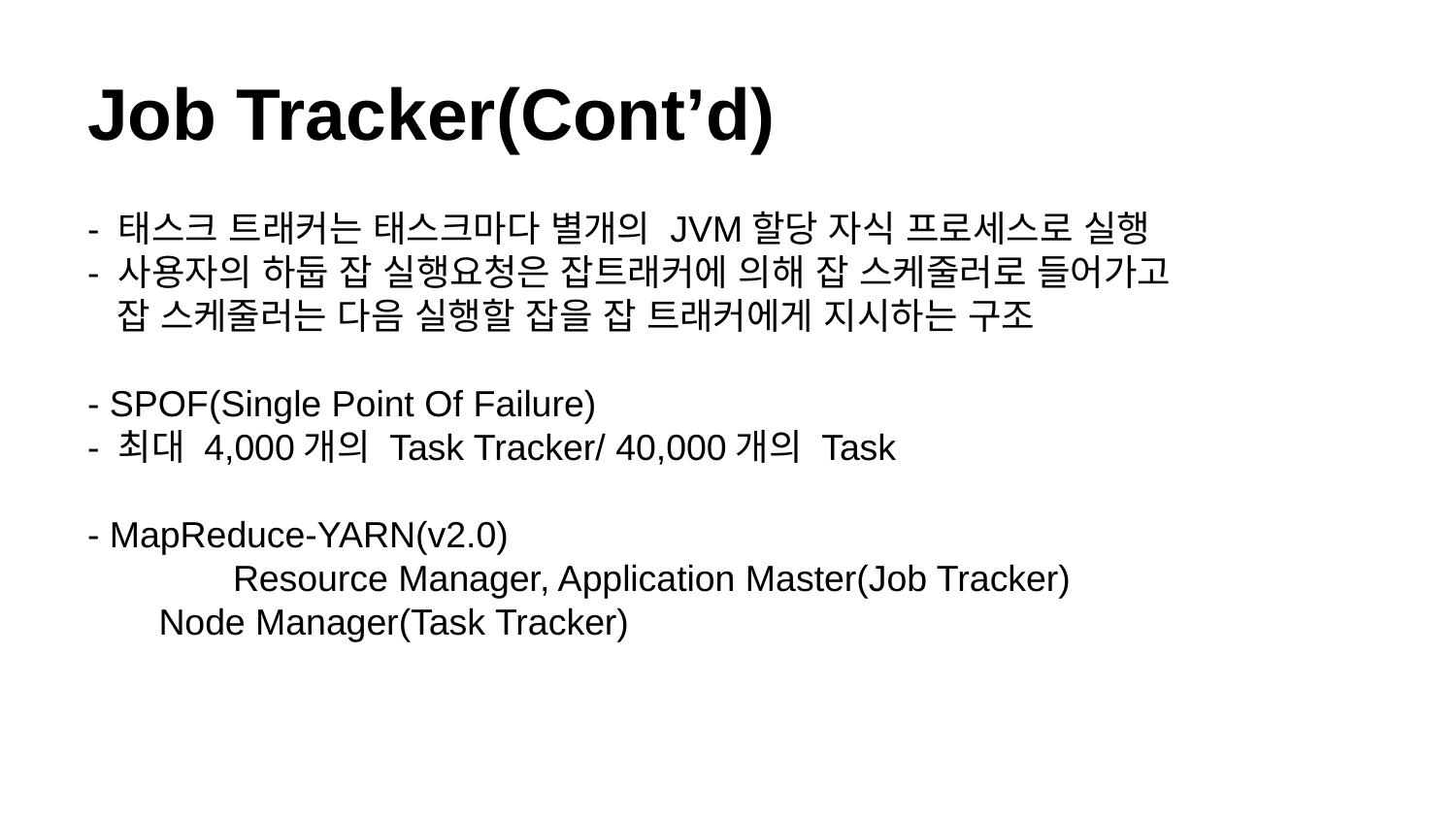

# Job Tracker(Cont’d)
- 태스크 트래커는 태스크마다 별개의 JVM할당 자식 프로세스로 실행
- 사용자의 하둡 잡 실행요청은 잡트래커에 의해 잡 스케줄러로 들어가고
  잡 스케줄러는 다음 실행할 잡을 잡 트래커에게 지시하는 구조

- SPOF(Single Point Of Failure)
- 최대 4,000개의 Task Tracker/ 40,000개의 Task

- MapReduce-YARN(v2.0)
	Resource Manager, Application Master(Job Tracker)
       Node Manager(Task Tracker)